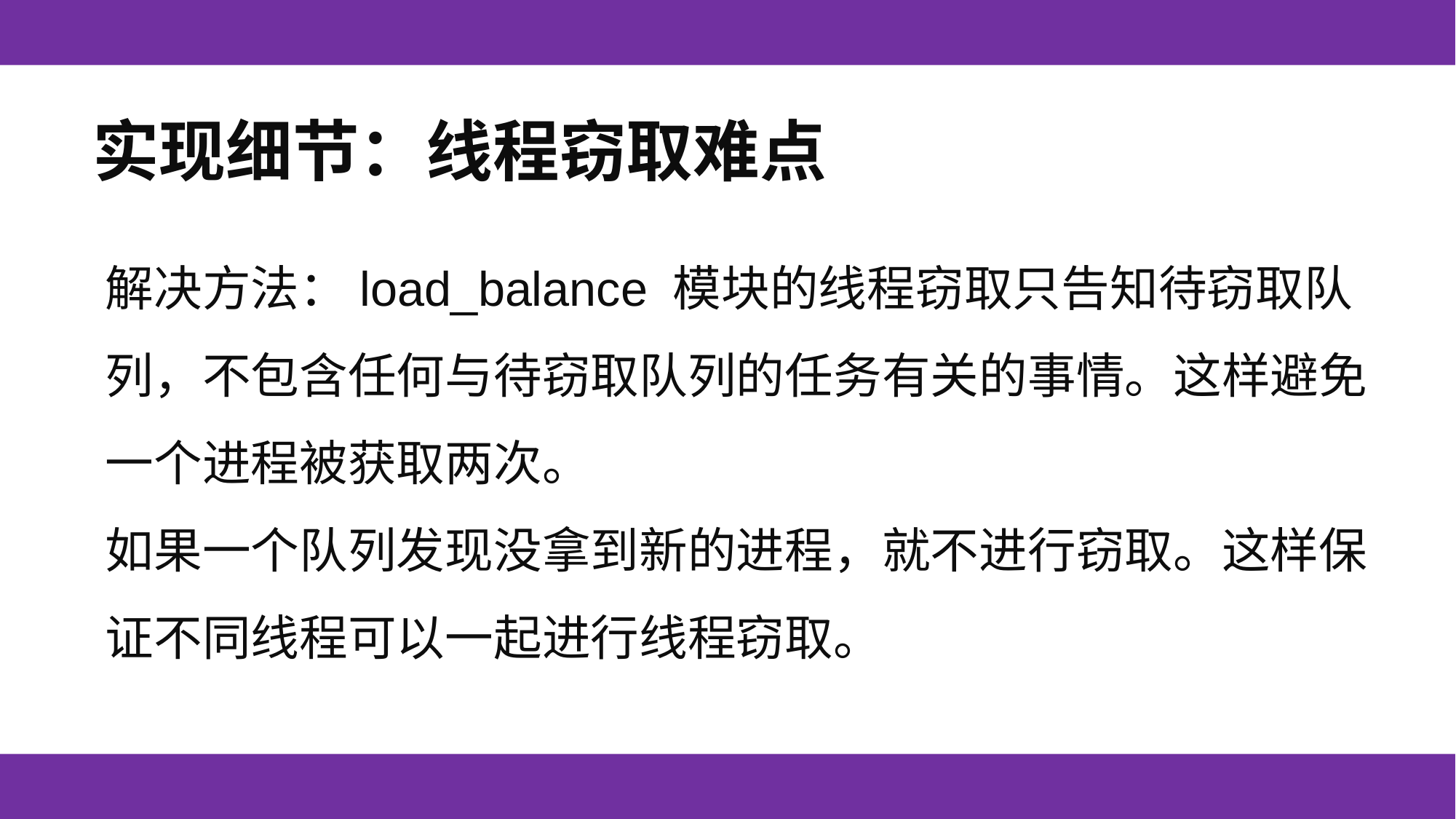

实现细节：线程窃取难点
解决方法：load_balance 模块的线程窃取只告知待窃取队列，不包含任何与待窃取队列的任务有关的事情。这样避免一个进程被获取两次。
如果一个队列发现没拿到新的进程，就不进行窃取。这样保证不同线程可以一起进行线程窃取。